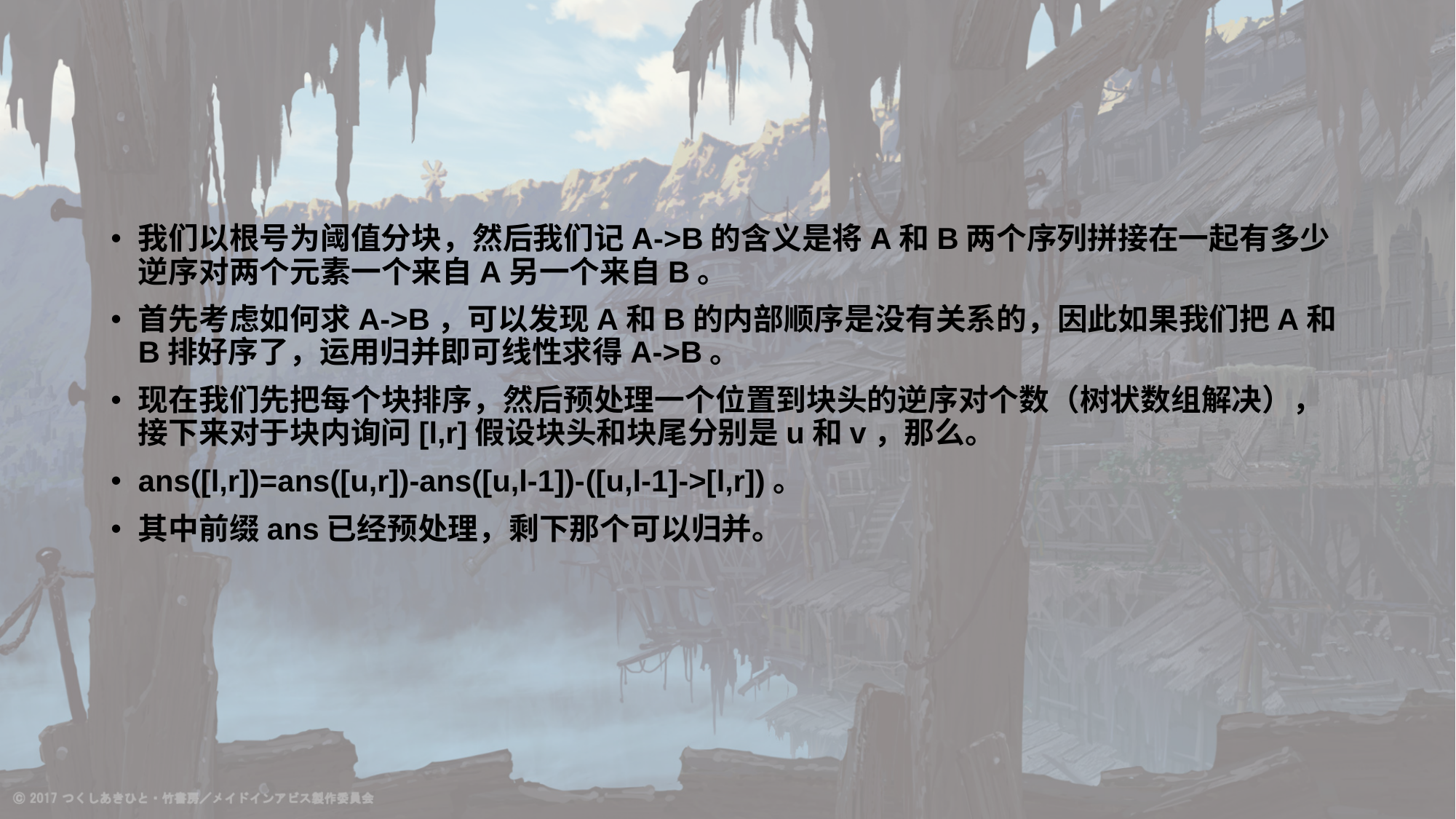

#
我们以根号为阈值分块，然后我们记A->B的含义是将A和B两个序列拼接在一起有多少逆序对两个元素一个来自A另一个来自B。
首先考虑如何求A->B，可以发现A和B的内部顺序是没有关系的，因此如果我们把A和B排好序了，运用归并即可线性求得A->B。
现在我们先把每个块排序，然后预处理一个位置到块头的逆序对个数（树状数组解决），接下来对于块内询问[l,r]假设块头和块尾分别是u和v，那么。
ans([l,r])=ans([u,r])-ans([u,l-1])-([u,l-1]->[l,r])。
其中前缀ans已经预处理，剩下那个可以归并。